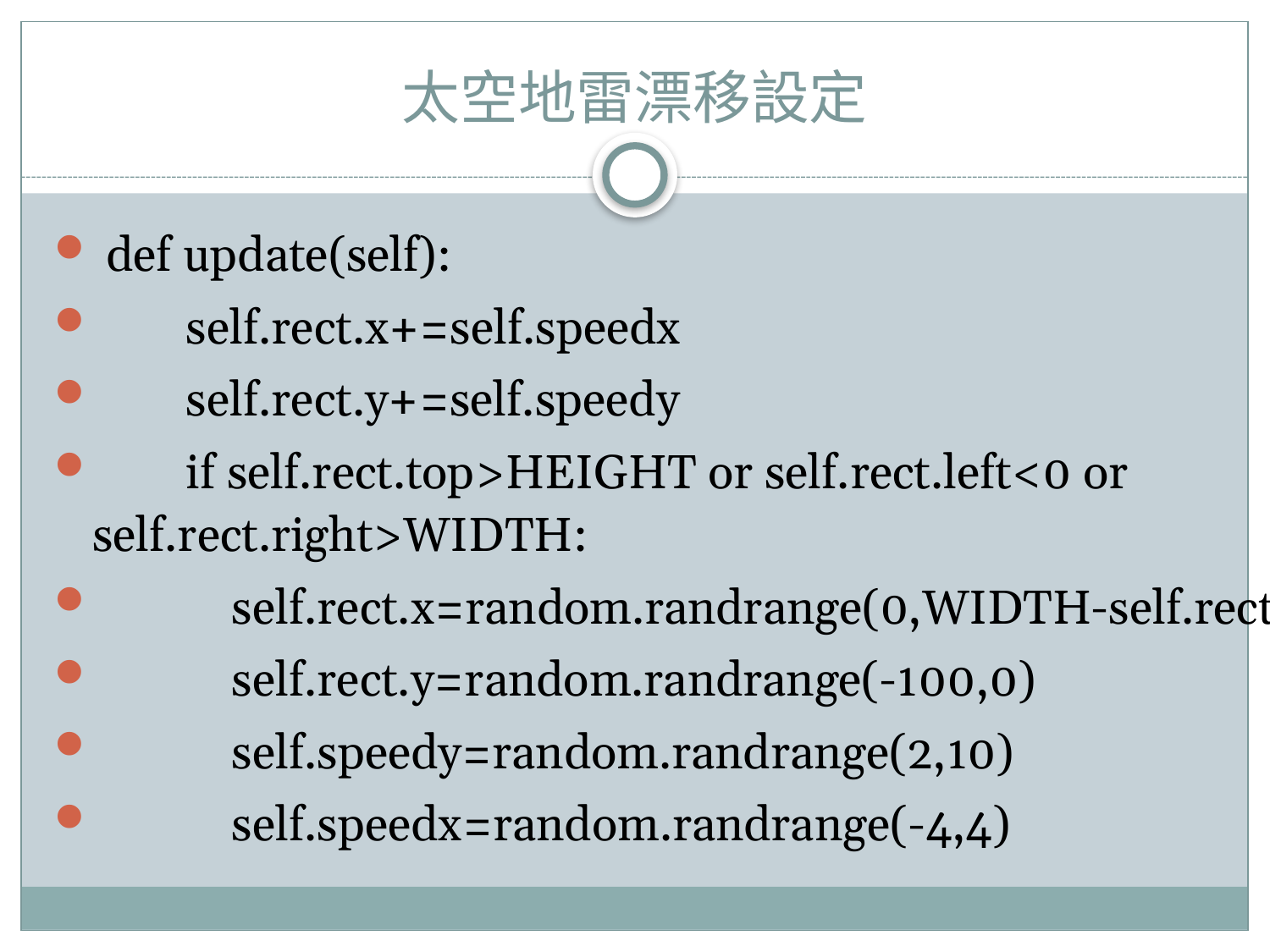

# 太空地雷漂移設定
 def update(self):
        self.rect.x+=self.speedx
        self.rect.y+=self.speedy
        if self.rect.top>HEIGHT or self.rect.left<0 or self.rect.right>WIDTH:
            self.rect.x=random.randrange(0,WIDTH-self.rect.width)
            self.rect.y=random.randrange(-100,0)
            self.speedy=random.randrange(2,10)
            self.speedx=random.randrange(-4,4)